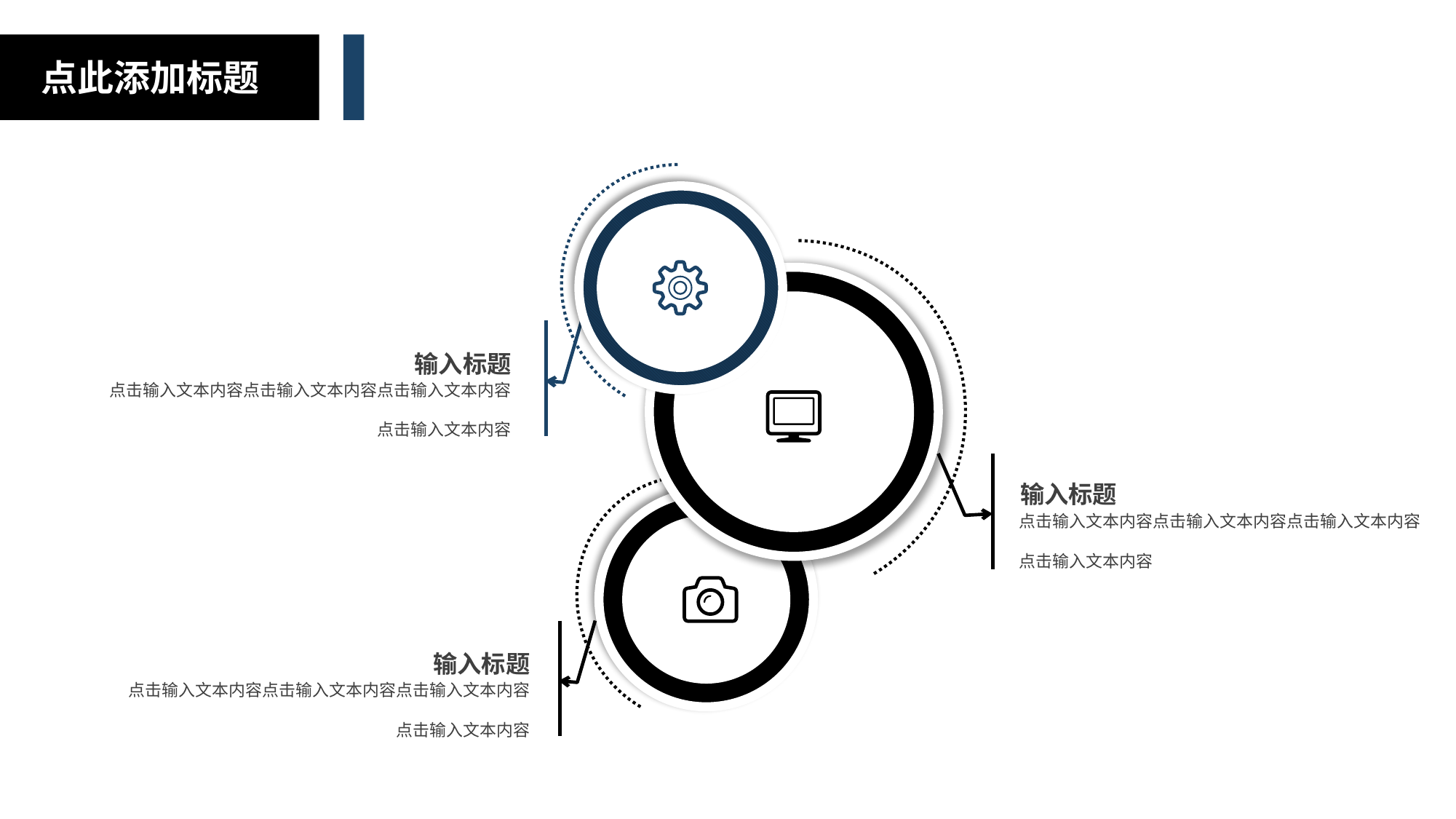

点此添加标题

输入标题
点击输入文本内容点击输入文本内容点击输入文本内容点击输入文本内容
输入标题
点击输入文本内容点击输入文本内容点击输入文本内容点击输入文本内容
输入标题
点击输入文本内容点击输入文本内容点击输入文本内容点击输入文本内容
57